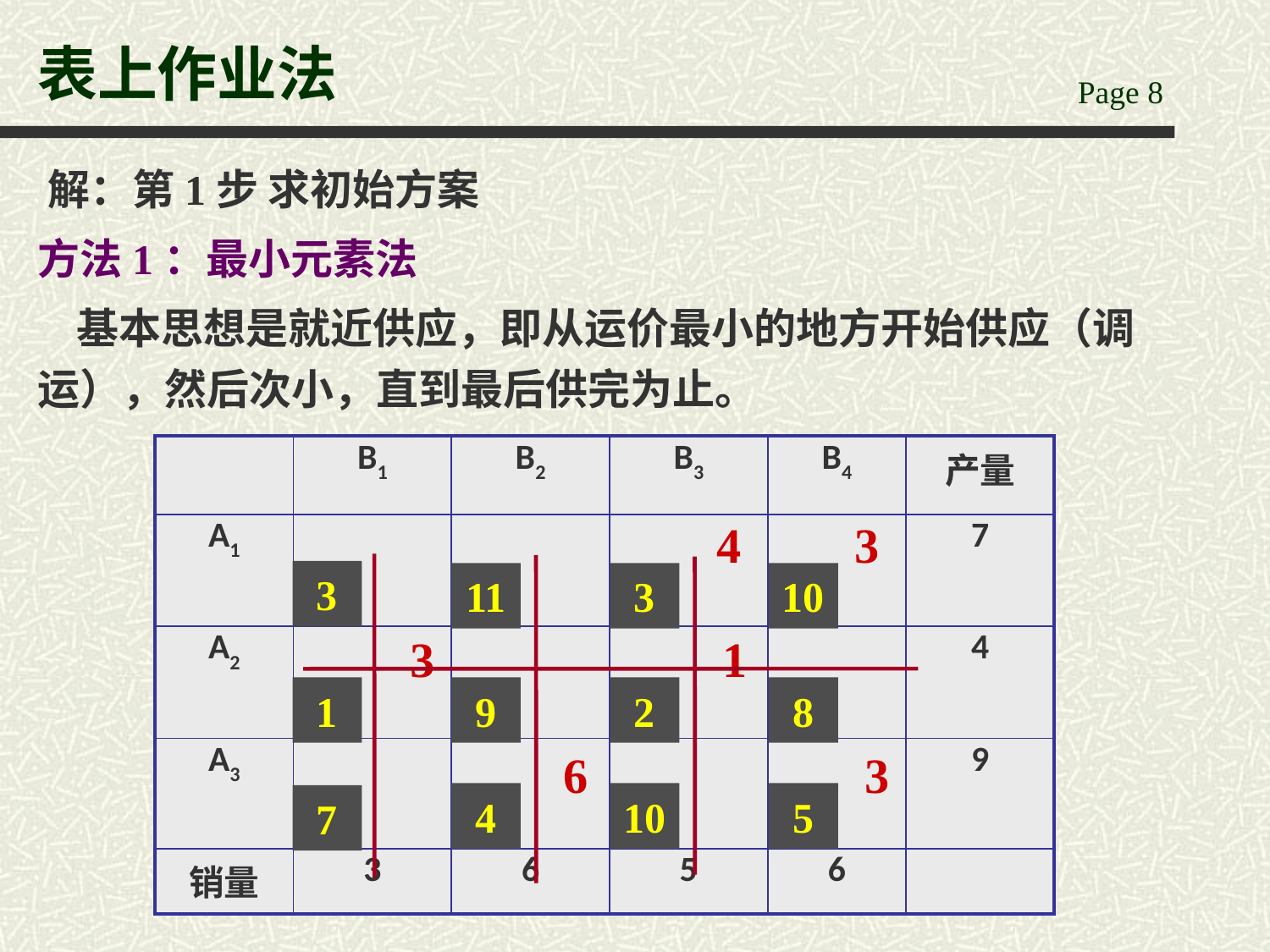

# 表上作业法
解：第1步 求初始方案
方法1：最小元素法
   基本思想是就近供应，即从运价最小的地方开始供应（调运），然后次小，直到最后供完为止。
|  | B1 | B2 | B3 | B4 | 产量 |
| --- | --- | --- | --- | --- | --- |
| A1 |  |  |  |  | 7 |
| A2 |  |  |  |  | 4 |
| A3 |  |  |  |  | 9 |
| 销量 | 3 | 6 | 5 | 6 |  |
4
3

3
11
3
10
3
1

1
9
2
8
6
3
4
10
5
7